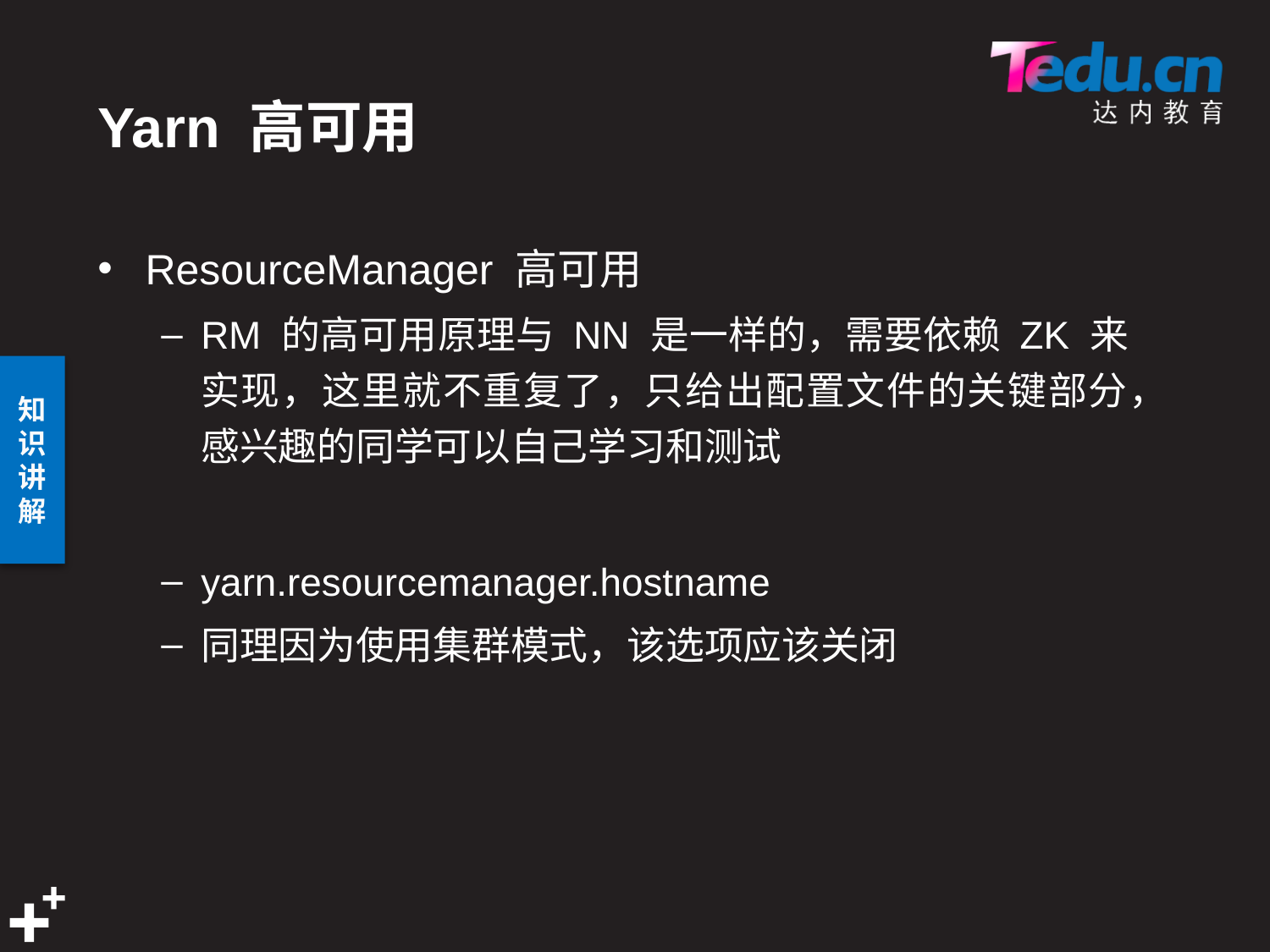

# Yarn 高可用
ResourceManager 高可用
RM 的高可用原理与 NN 是一样的，需要依赖 ZK 来实现，这里就不重复了，只给出配置文件的关键部分，感兴趣的同学可以自己学习和测试

yarn.resourcemanager.hostname
同理因为使用集群模式，该选项应该关闭